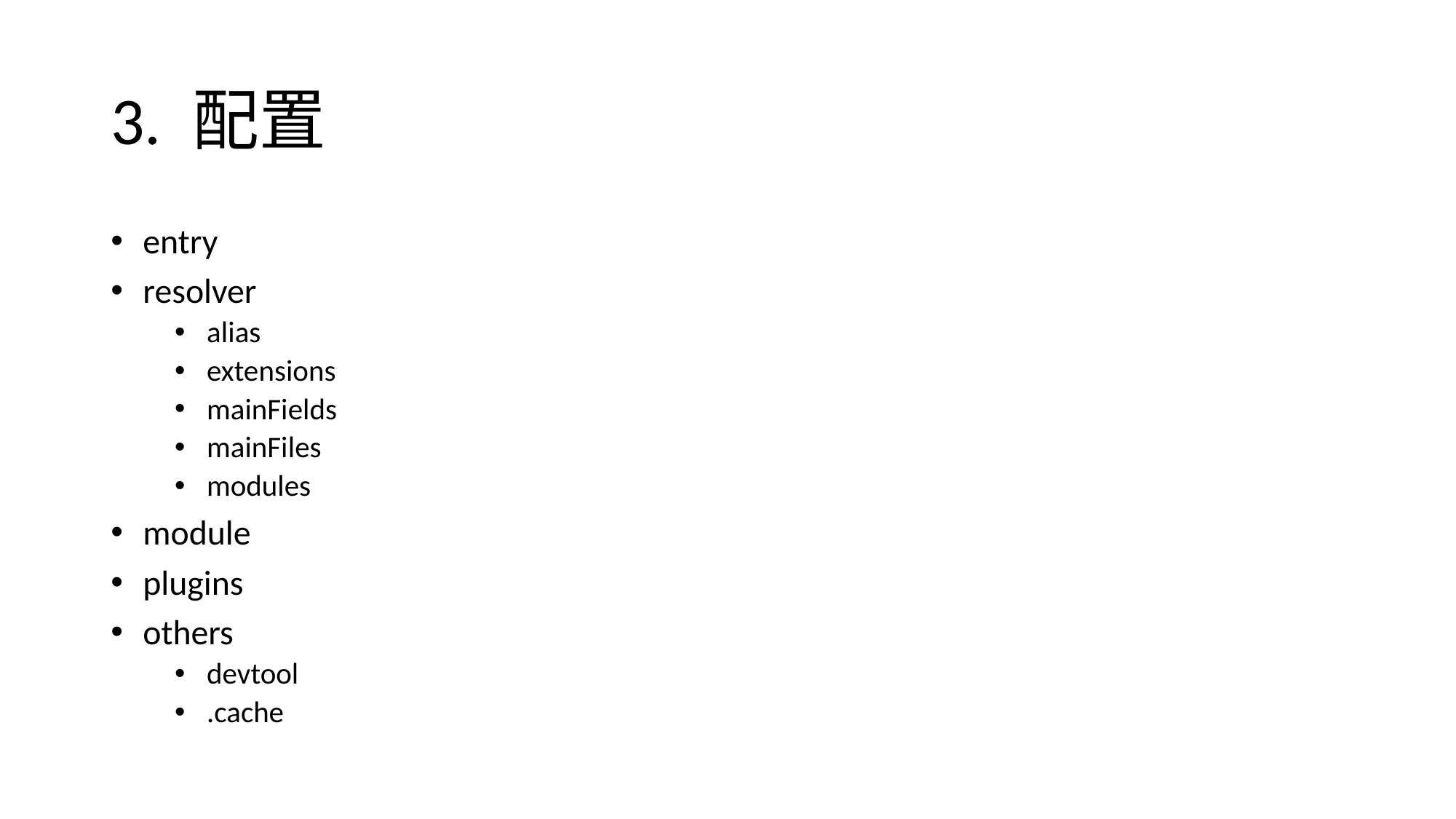

# 3. 配置
entry
resolver
alias
extensions
mainFields
mainFiles
modules
module
plugins
others
devtool
.cache